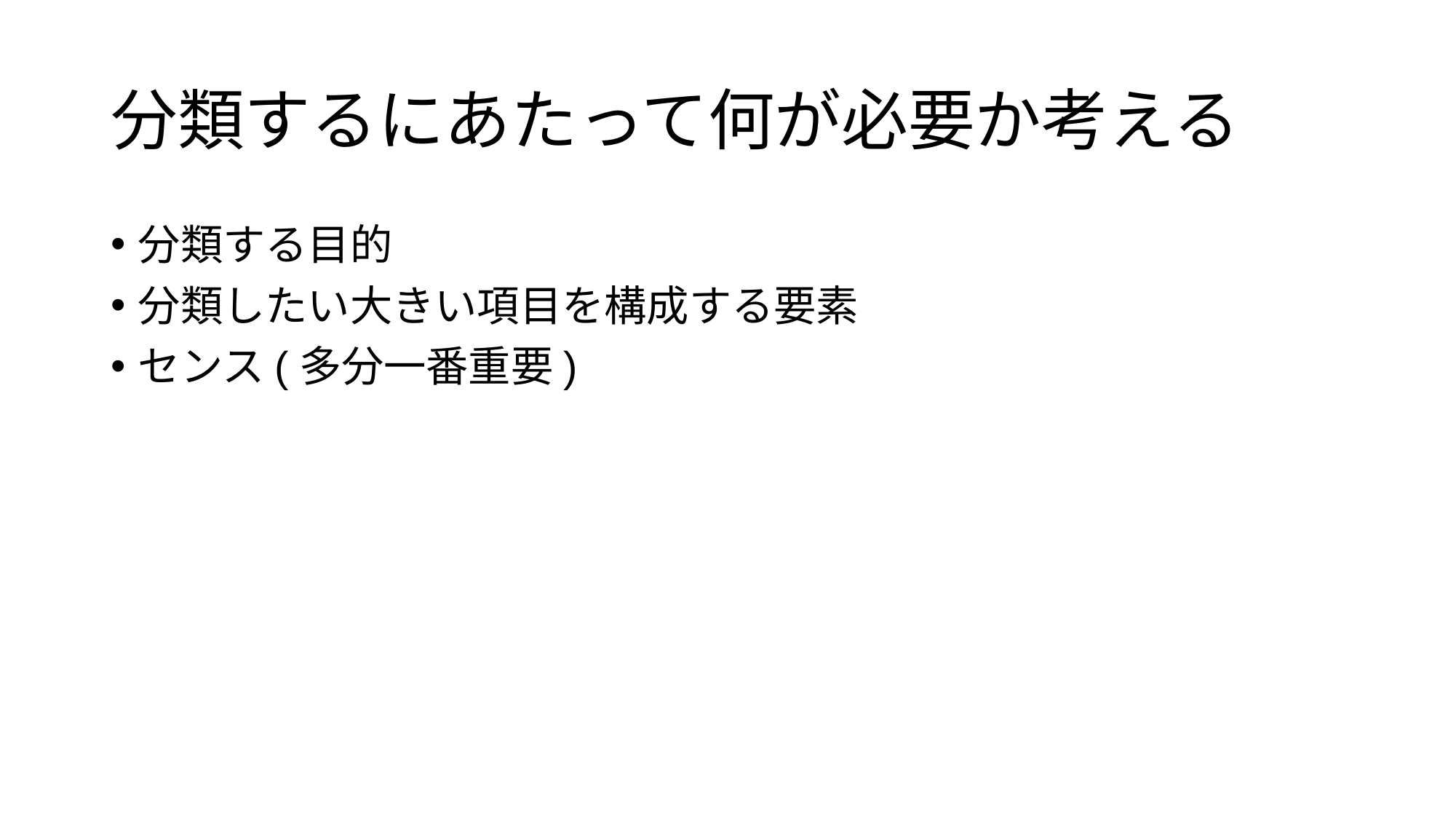

# 分類するにあたって何が必要か考える
分類する目的
分類したい大きい項目を構成する要素
センス(多分一番重要)